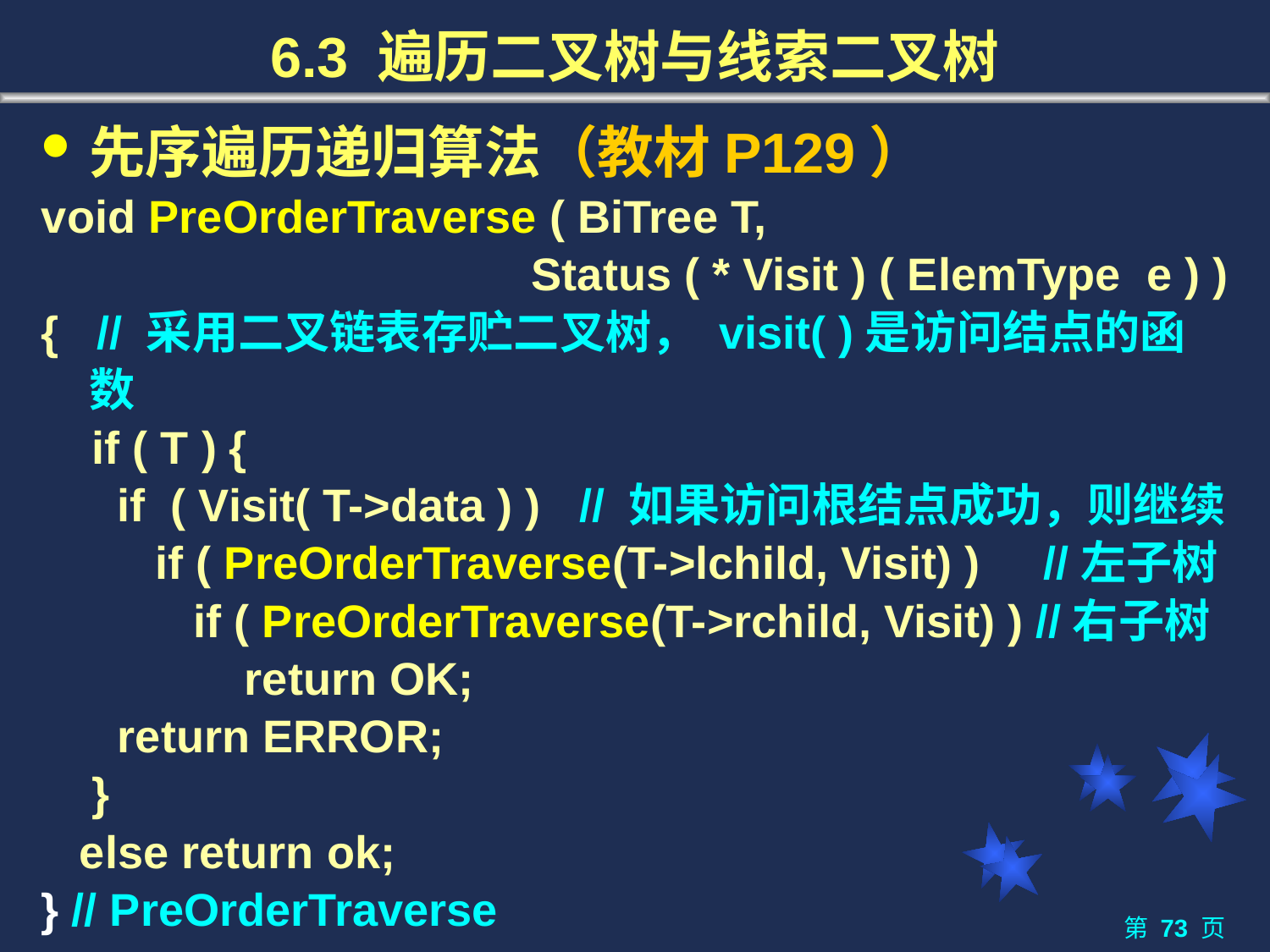

# 6.3 遍历二叉树与线索二叉树
先序遍历递归算法（教材P129）
void PreOrderTraverse ( BiTree T,
Status ( * Visit ) ( ElemType  e ) )
{   // 采用二叉链表存贮二叉树， visit( )是访问结点的函数
    if ( T ) {
      if  ( Visit( T->data ) )   // 如果访问根结点成功，则继续
         if ( PreOrderTraverse(T->lchild, Visit) )     //左子树
            if ( PreOrderTraverse(T->rchild, Visit) ) //右子树
                return OK;
      return ERROR;
    }
   else return ok;
} // PreOrderTraverse
第 73 页